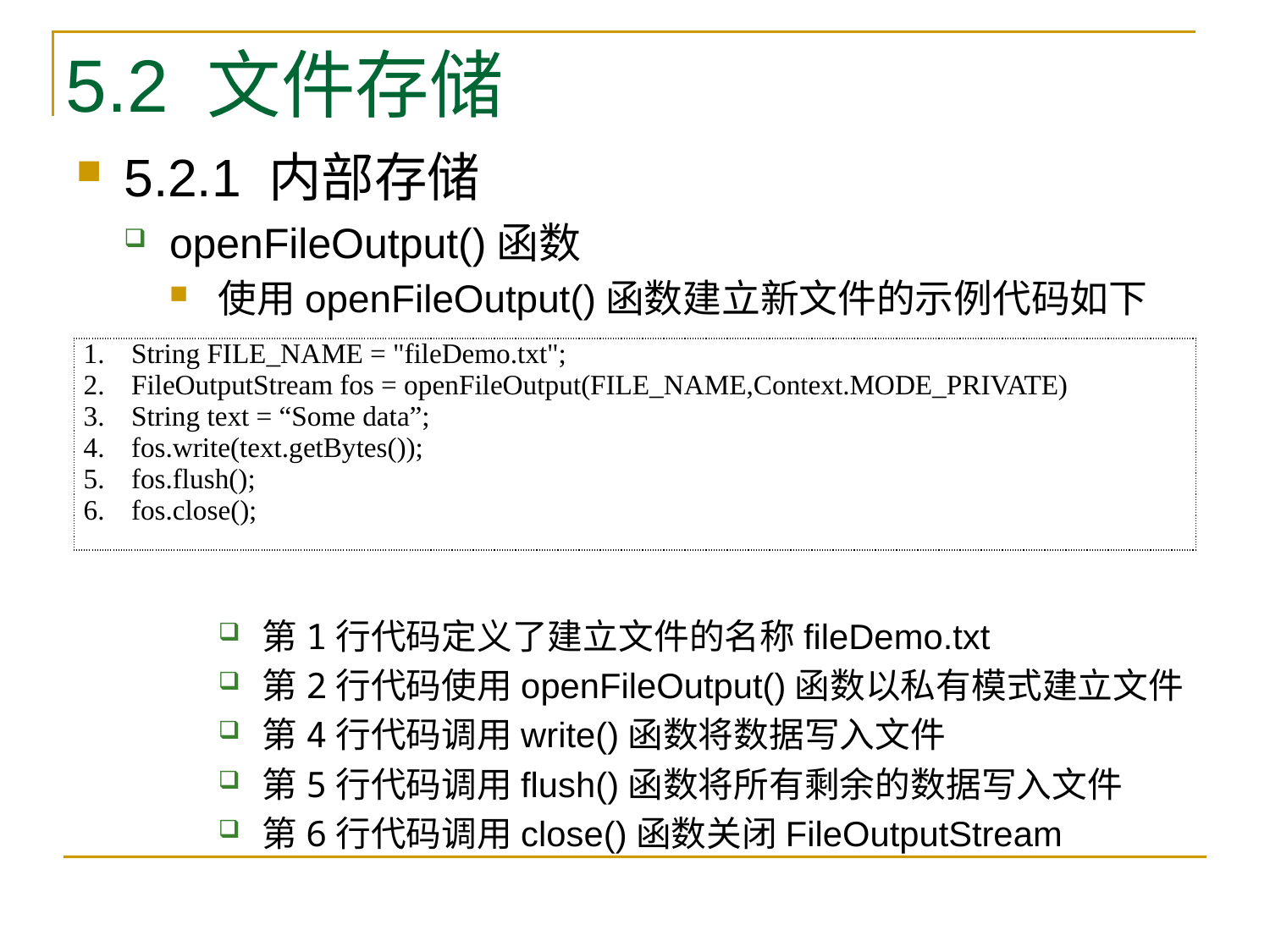

# 5.2 文件存储
5.2.1 内部存储
openFileOutput()函数
使用openFileOutput()函数建立新文件的示例代码如下

第1行代码定义了建立文件的名称fileDemo.txt
第2行代码使用openFileOutput()函数以私有模式建立文件
第4行代码调用write()函数将数据写入文件
第5行代码调用flush()函数将所有剩余的数据写入文件
第6行代码调用close()函数关闭FileOutputStream
| String FILE\_NAME = "fileDemo.txt"; FileOutputStream fos = openFileOutput(FILE\_NAME,Context.MODE\_PRIVATE) String text = “Some data”; fos.write(text.getBytes()); fos.flush(); fos.close(); |
| --- |